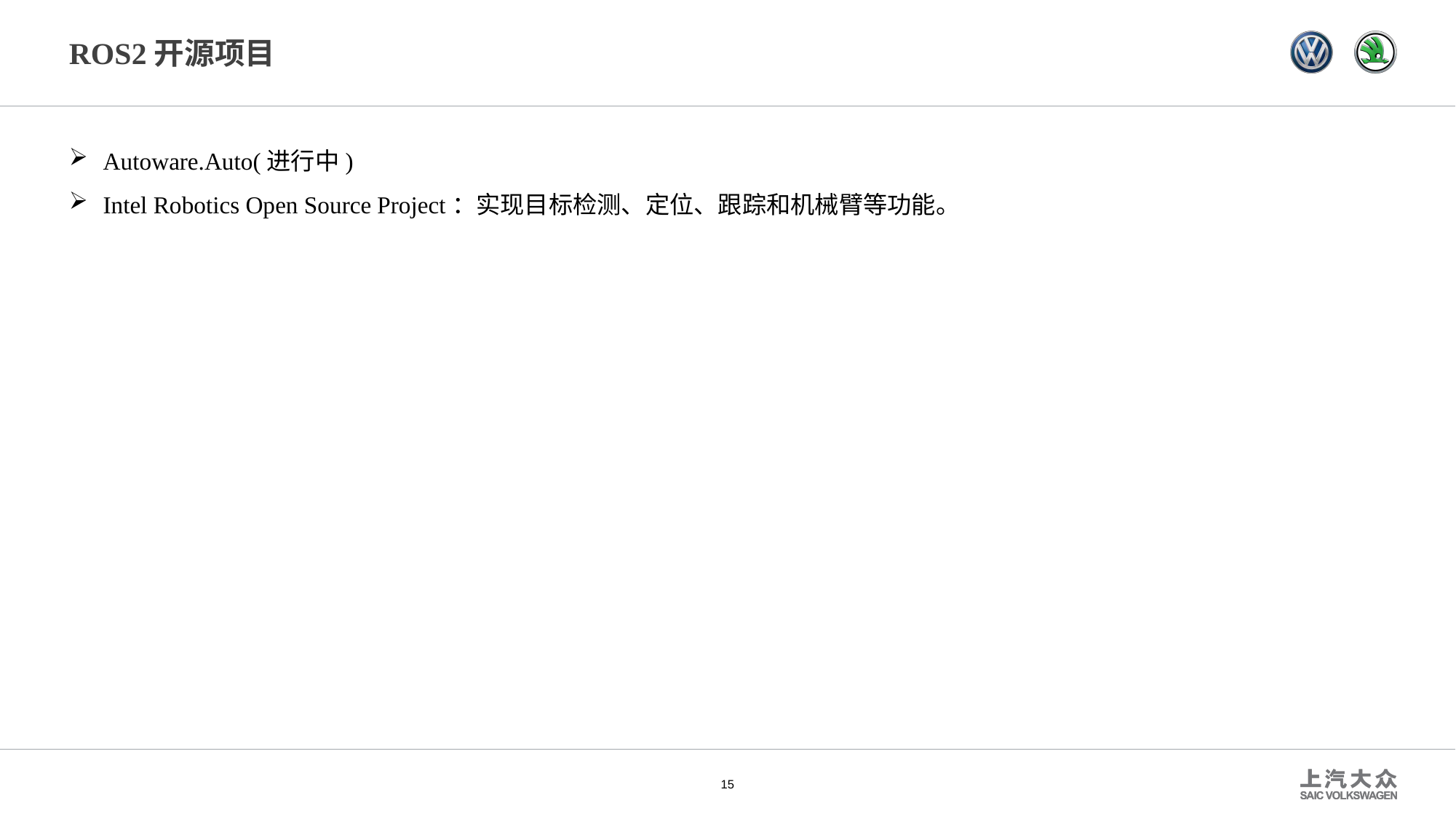

# ROS2开源项目
Autoware.Auto(进行中)
Intel Robotics Open Source Project：实现目标检测、定位、跟踪和机械臂等功能。
15